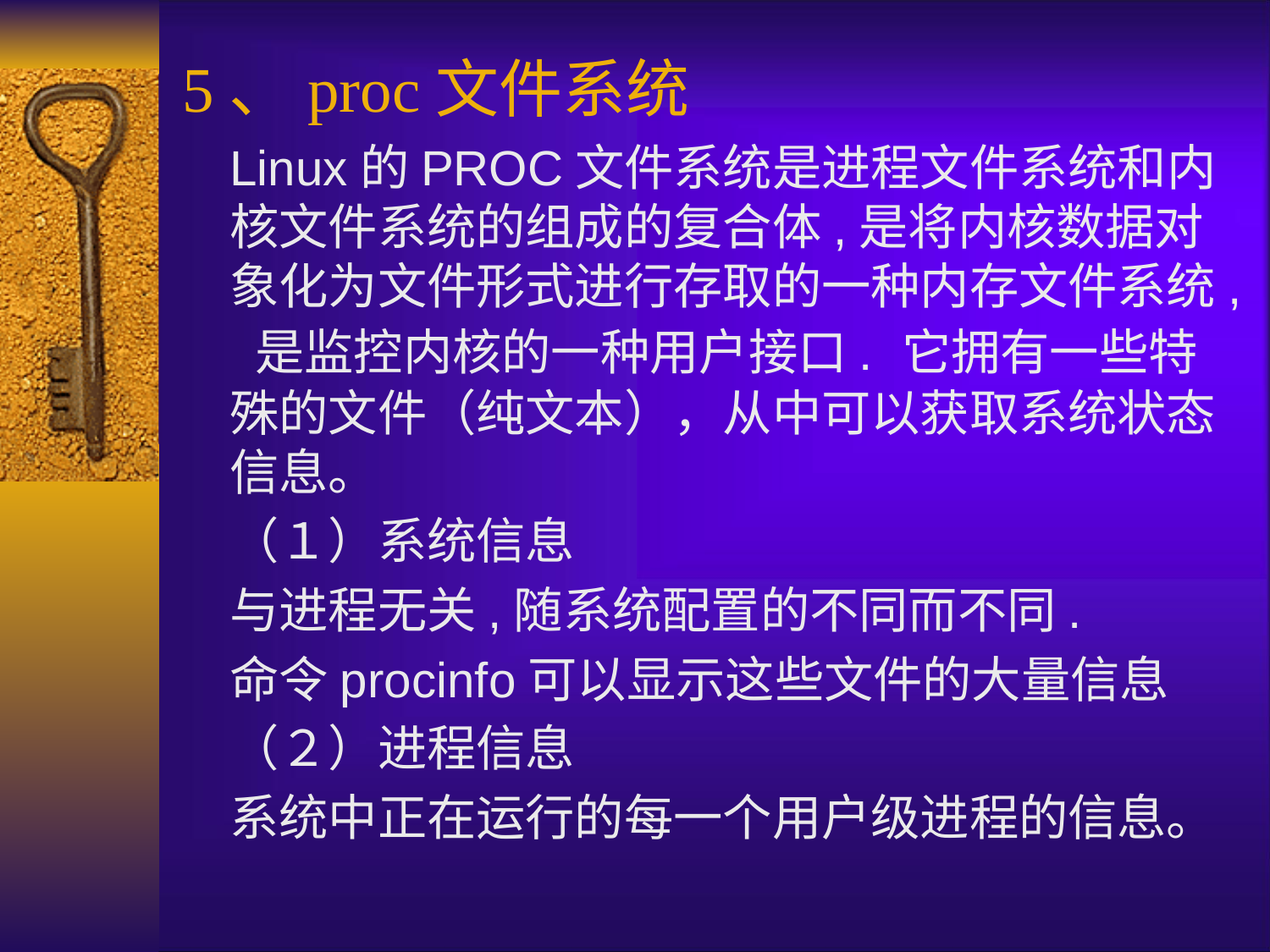

# 5、proc文件系统
	Linux的PROC文件系统是进程文件系统和内核文件系统的组成的复合体,是将内核数据对象化为文件形式进行存取的一种内存文件系统, 是监控内核的一种用户接口. 它拥有一些特殊的文件（纯文本），从中可以获取系统状态信息。
	（１）系统信息
	与进程无关,随系统配置的不同而不同.
	命令procinfo可以显示这些文件的大量信息
	（２）进程信息
	系统中正在运行的每一个用户级进程的信息。